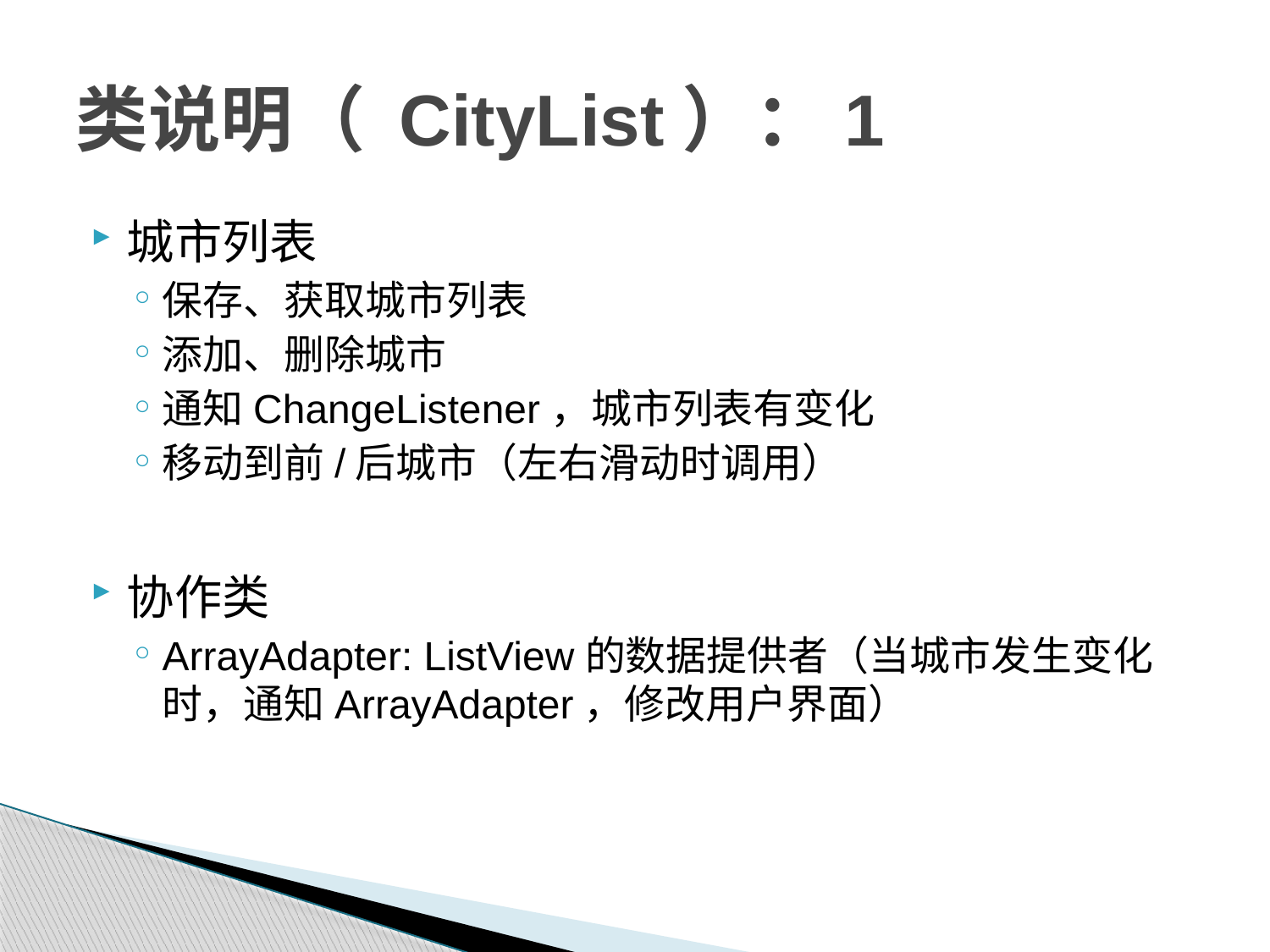

# 类说明（ CityList）：1
城市列表
保存、获取城市列表
添加、删除城市
通知ChangeListener，城市列表有变化
移动到前/后城市（左右滑动时调用）

协作类
ArrayAdapter: ListView的数据提供者（当城市发生变化时，通知ArrayAdapter，修改用户界面）